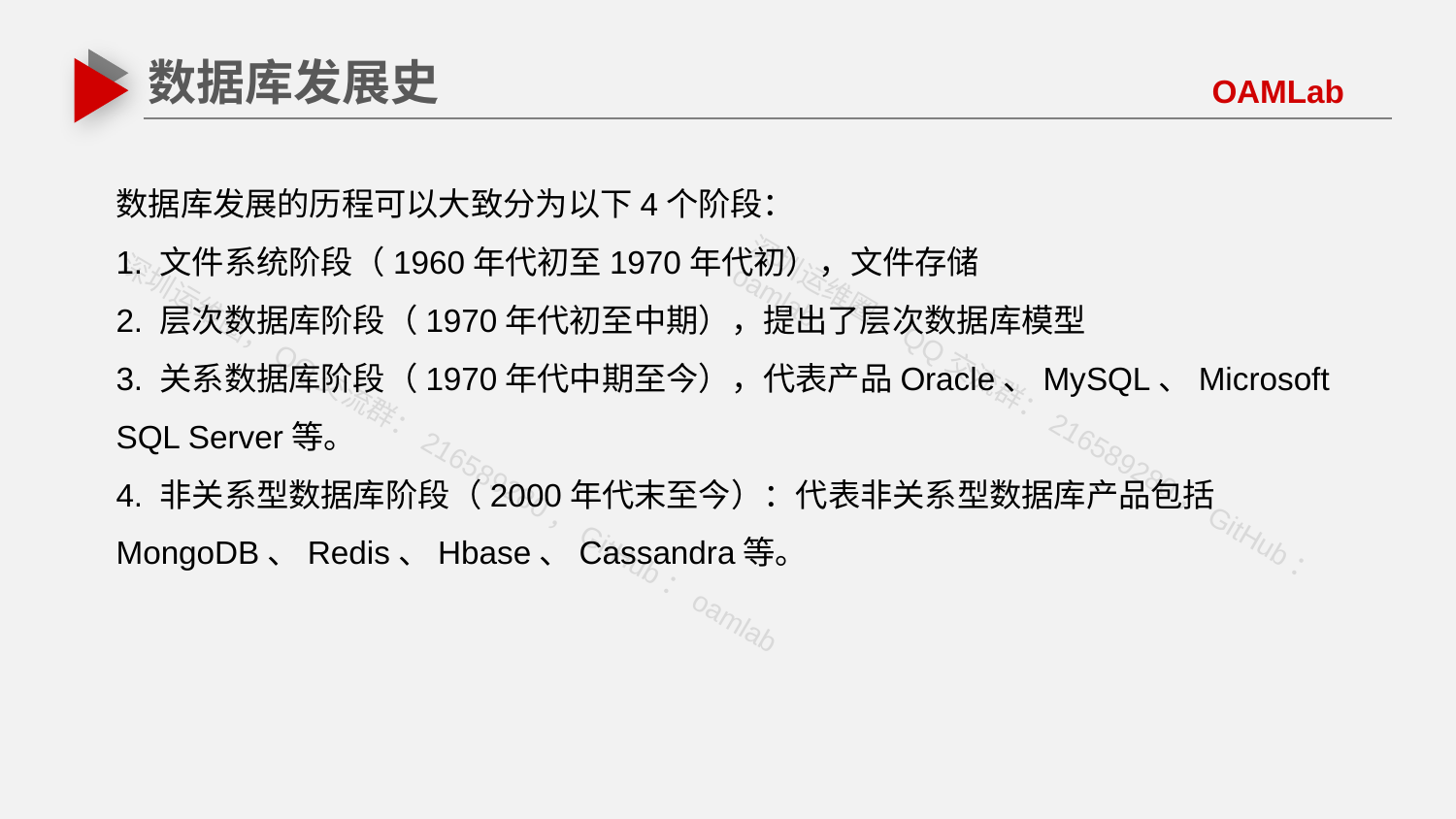

数据库发展史
数据库发展的历程可以大致分为以下4个阶段：
1. 文件系统阶段（1960年代初至1970年代初），文件存储
2. 层次数据库阶段（1970年代初至中期），提出了层次数据库模型
3. 关系数据库阶段（1970年代中期至今），代表产品Oracle、MySQL、Microsoft SQL Server等。
4. 非关系型数据库阶段（2000年代末至今）：代表非关系型数据库产品包括MongoDB、Redis、Hbase、Cassandra等。